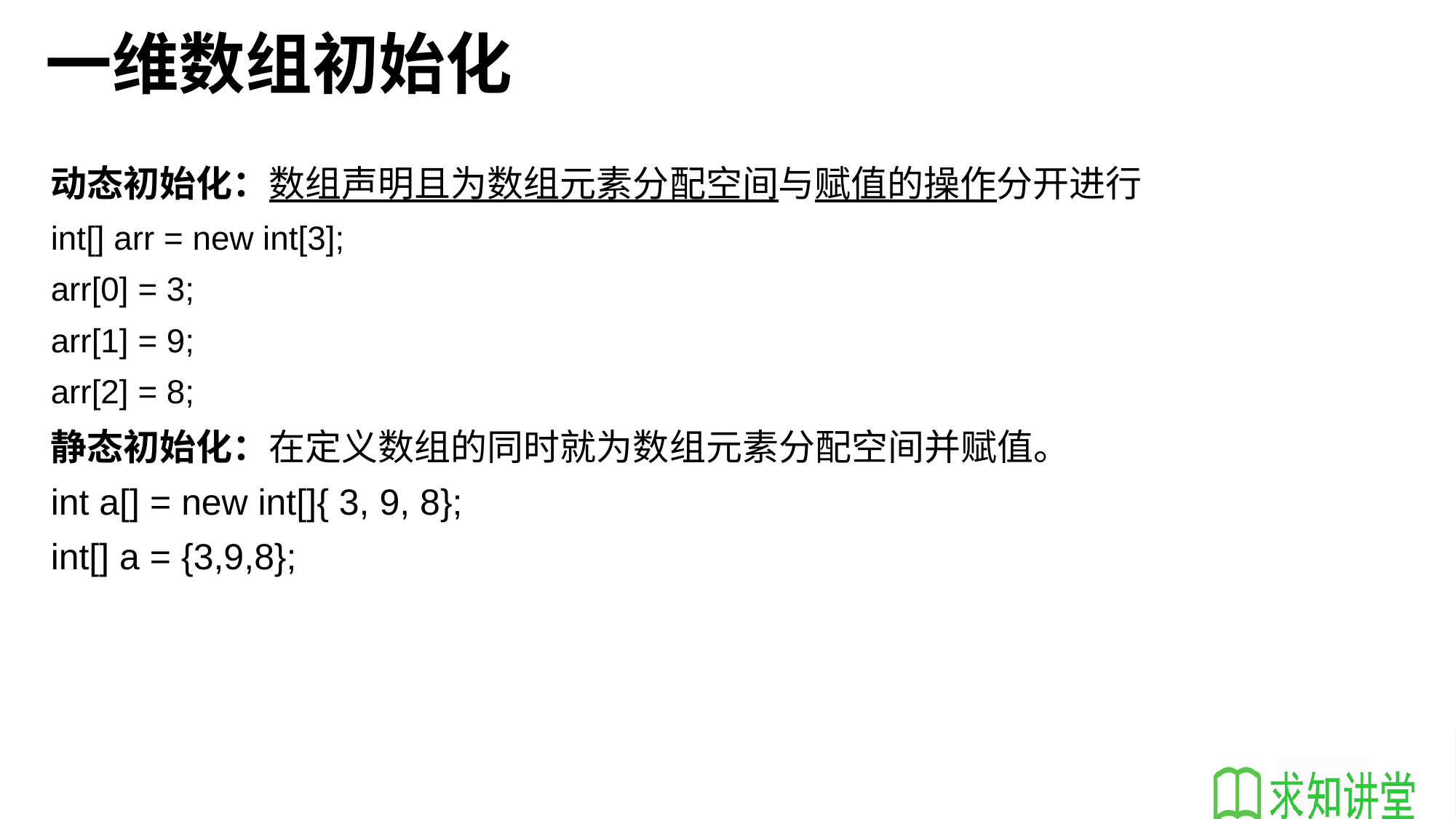

# 一维数组初始化
动态初始化：数组声明且为数组元素分配空间与赋值的操作分开进行
int[] arr = new int[3];
arr[0] = 3;
arr[1] = 9;
arr[2] = 8;
静态初始化：在定义数组的同时就为数组元素分配空间并赋值。
int a[] = new int[]{ 3, 9, 8};
int[] a = {3,9,8};